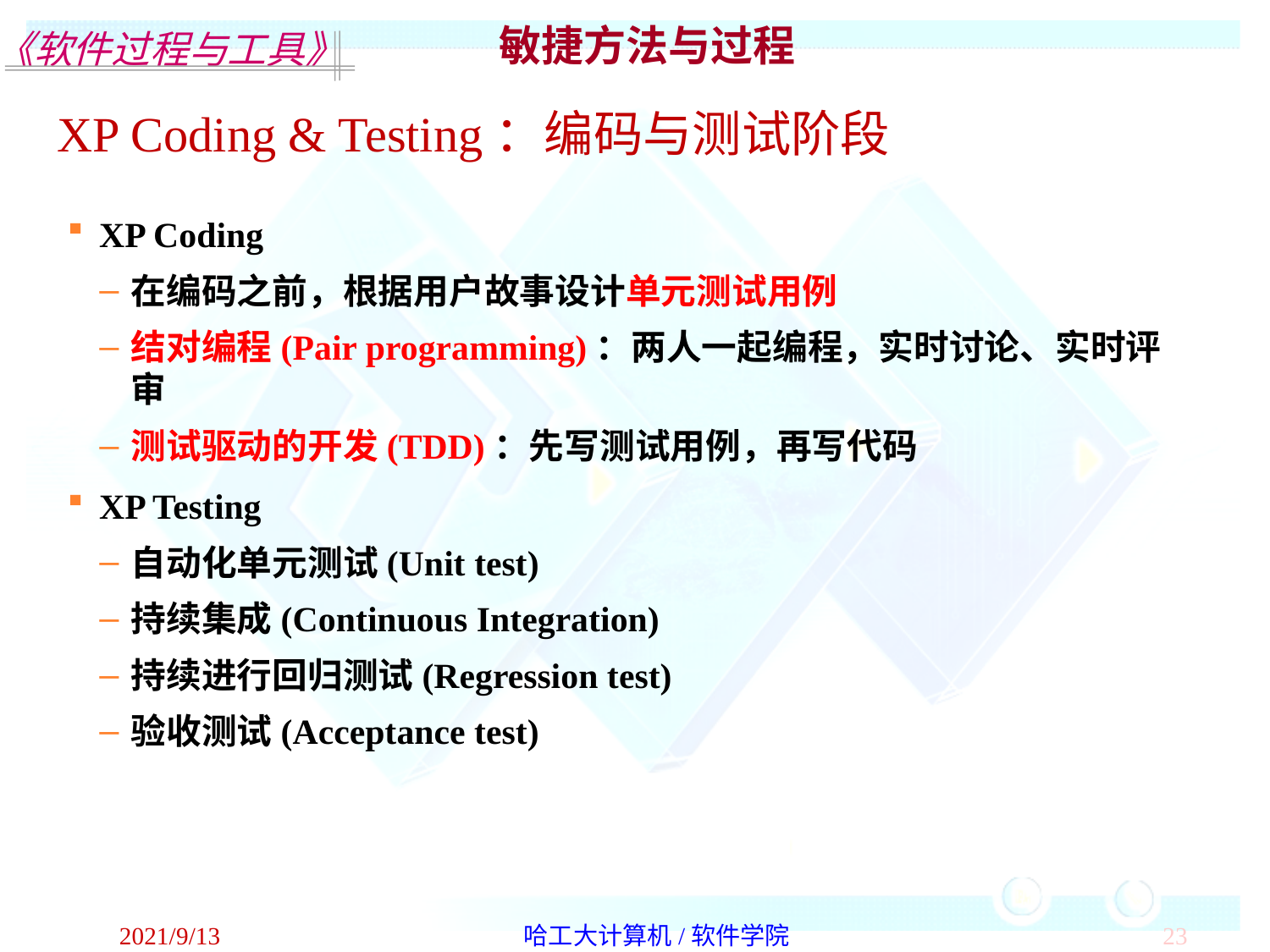

敏捷方法与过程
XP Coding & Testing：编码与测试阶段
XP Coding
在编码之前，根据用户故事设计单元测试用例
结对编程(Pair programming)：两人一起编程，实时讨论、实时评审
测试驱动的开发(TDD)：先写测试用例，再写代码
XP Testing
自动化单元测试(Unit test)
持续集成(Continuous Integration)
持续进行回归测试(Regression test)
验收测试(Acceptance test)